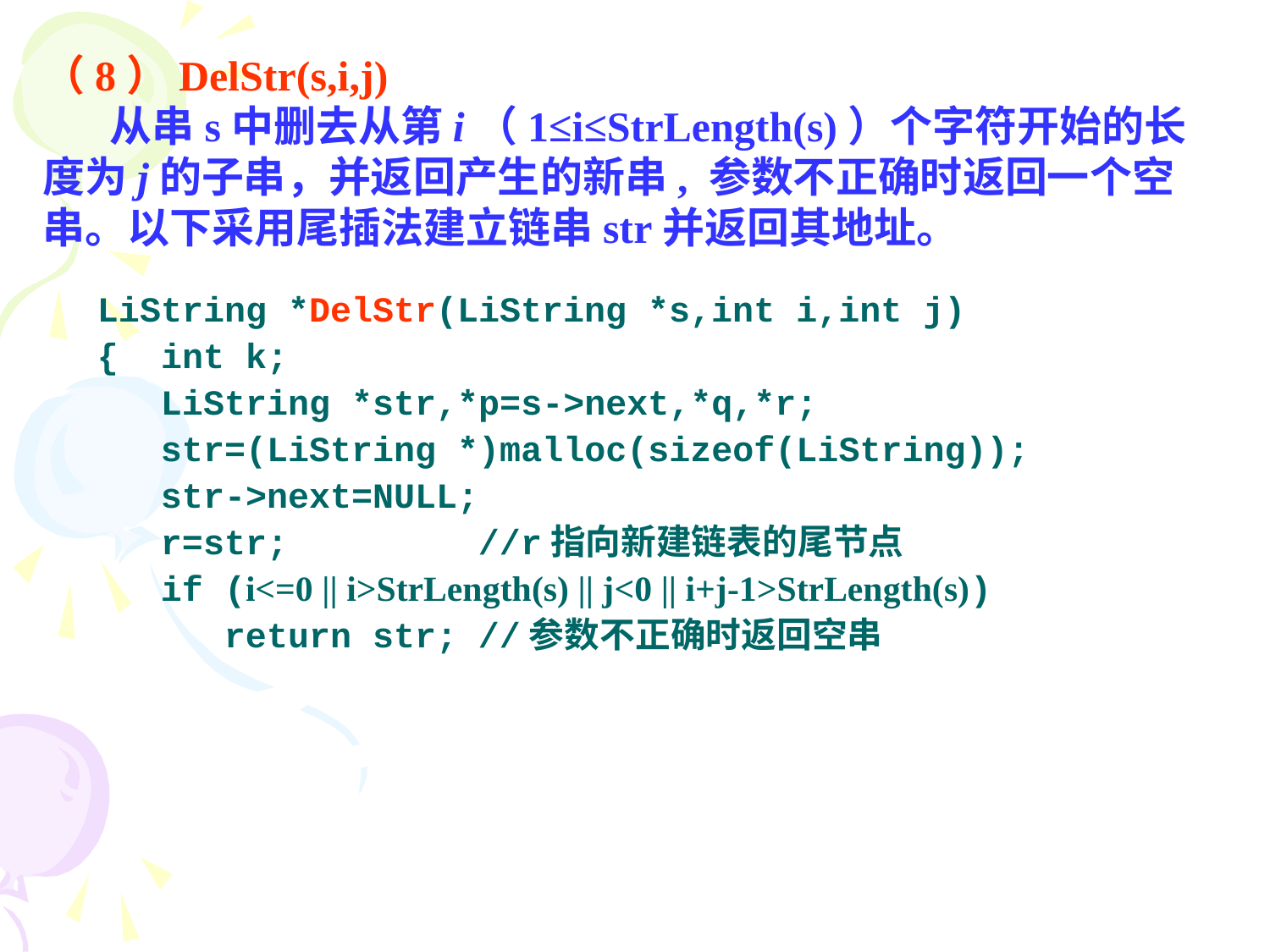

（8）DelStr(s,i,j)
      从串s中删去从第i（1≤i≤StrLength(s)）个字符开始的长度为j的子串，并返回产生的新串, 参数不正确时返回一个空串。以下采用尾插法建立链串str并返回其地址。
LiString *DelStr(LiString *s,int i,int j)
{  int k;
   LiString *str,*p=s->next,*q,*r;
   str=(LiString *)malloc(sizeof(LiString));
   str->next=NULL;
   r=str;		//r指向新建链表的尾节点
   if (i<=0 || i>StrLength(s) || j<0 || i+j-1>StrLength(s))
	return str;	//参数不正确时返回空串